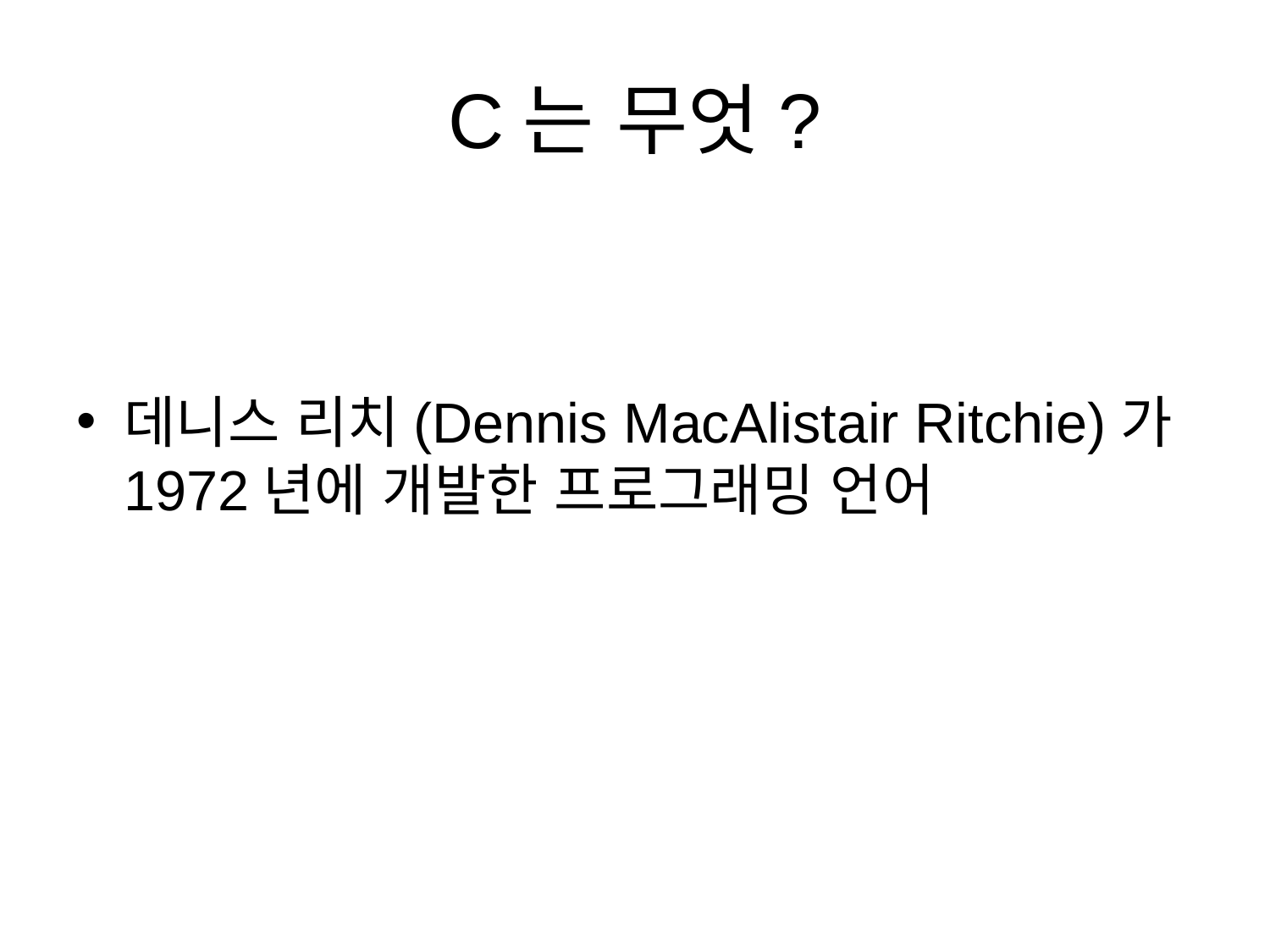

# C는 무엇?

데니스 리치(Dennis MacAlistair Ritchie)가 1972년에 개발한 프로그래밍 언어